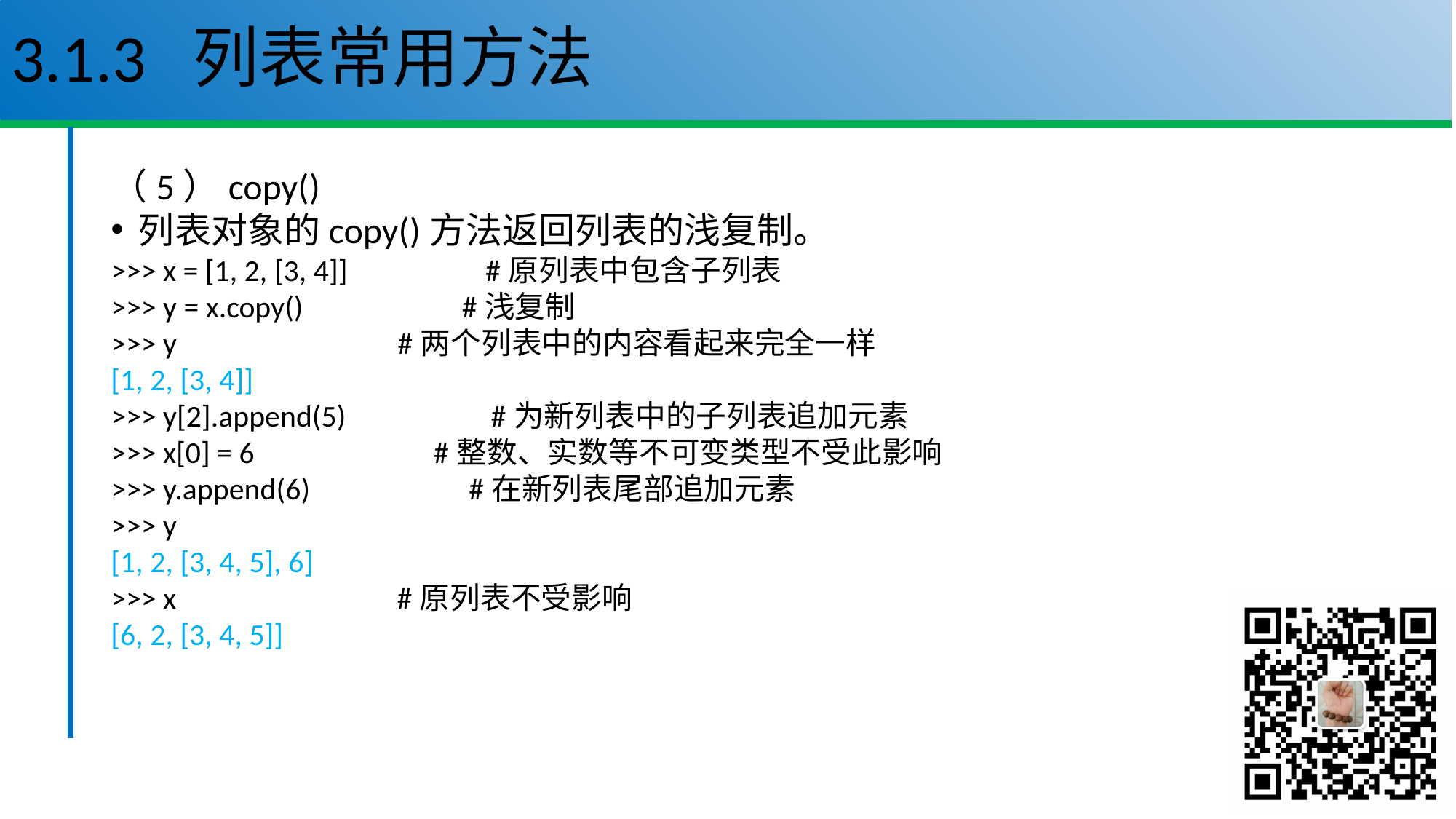

# 3.1.3  列表常用方法
（5）copy()
列表对象的copy()方法返回列表的浅复制。
>>> x = [1, 2, [3, 4]]                    #原列表中包含子列表
>>> y = x.copy()                       #浅复制
>>> y                                #两个列表中的内容看起来完全一样
[1, 2, [3, 4]]
>>> y[2].append(5)                     #为新列表中的子列表追加元素
>>> x[0] = 6                          #整数、实数等不可变类型不受此影响
>>> y.append(6)                       #在新列表尾部追加元素
>>> y
[1, 2, [3, 4, 5], 6]
>>> x                                #原列表不受影响
[6, 2, [3, 4, 5]]
15